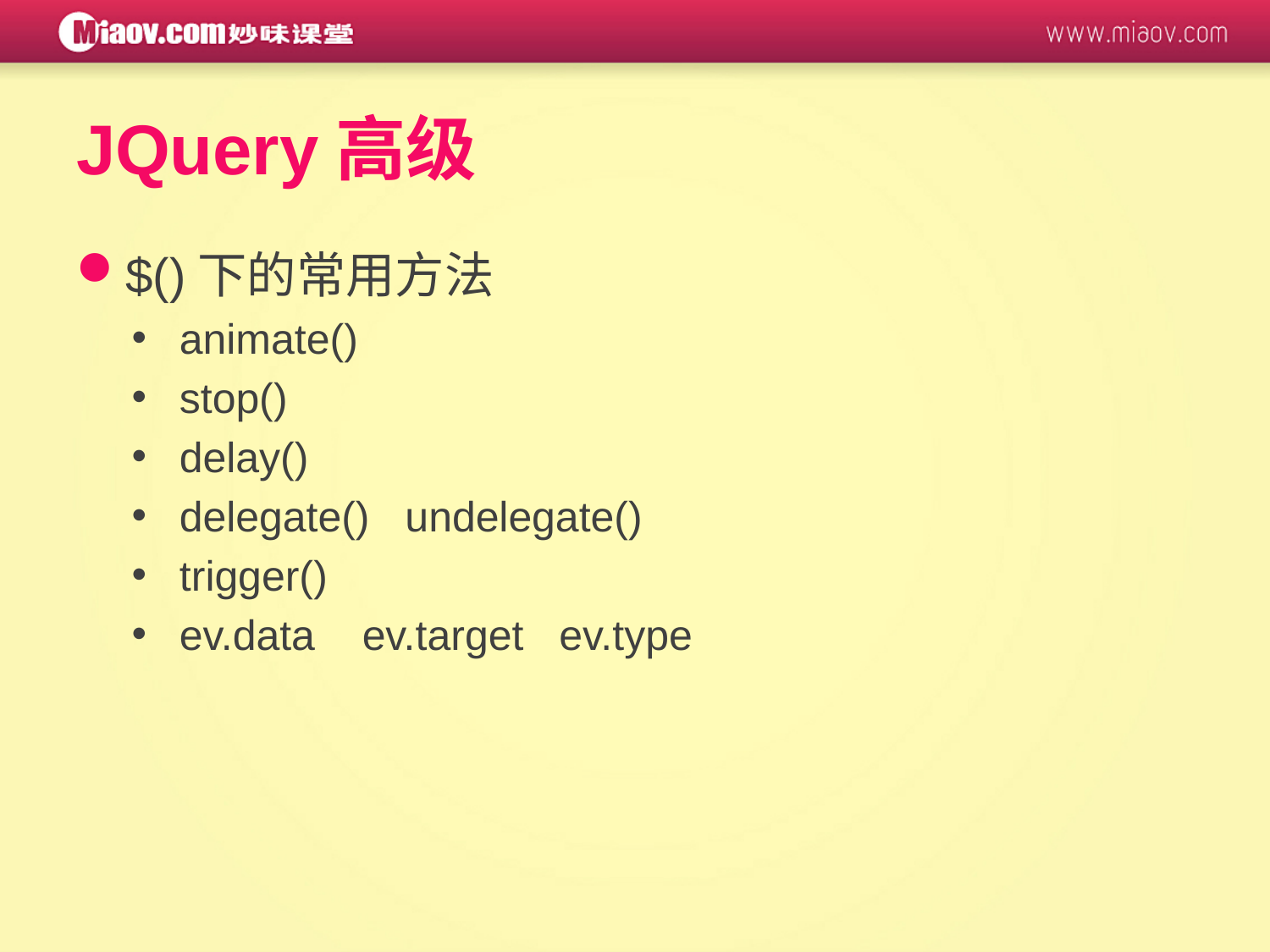

# JQuery高级
$()下的常用方法
animate()
stop()
delay()
delegate()   undelegate()
trigger()
ev.data    ev.target   ev.type